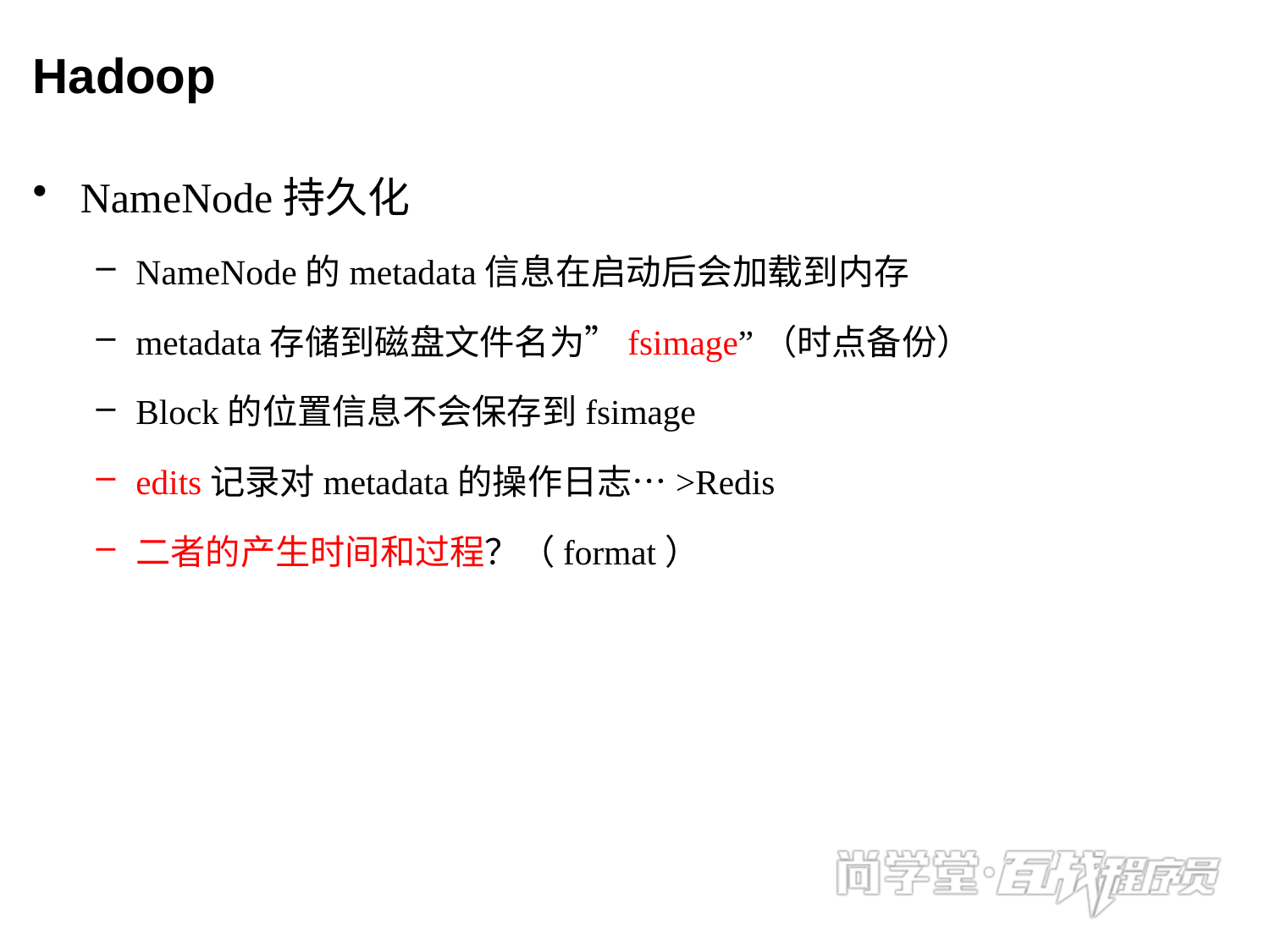

# Hadoop
NameNode持久化
NameNode的metadata信息在启动后会加载到内存
metadata存储到磁盘文件名为”fsimage”（时点备份）
Block的位置信息不会保存到fsimage
edits记录对metadata的操作日志…>Redis
二者的产生时间和过程？（format）